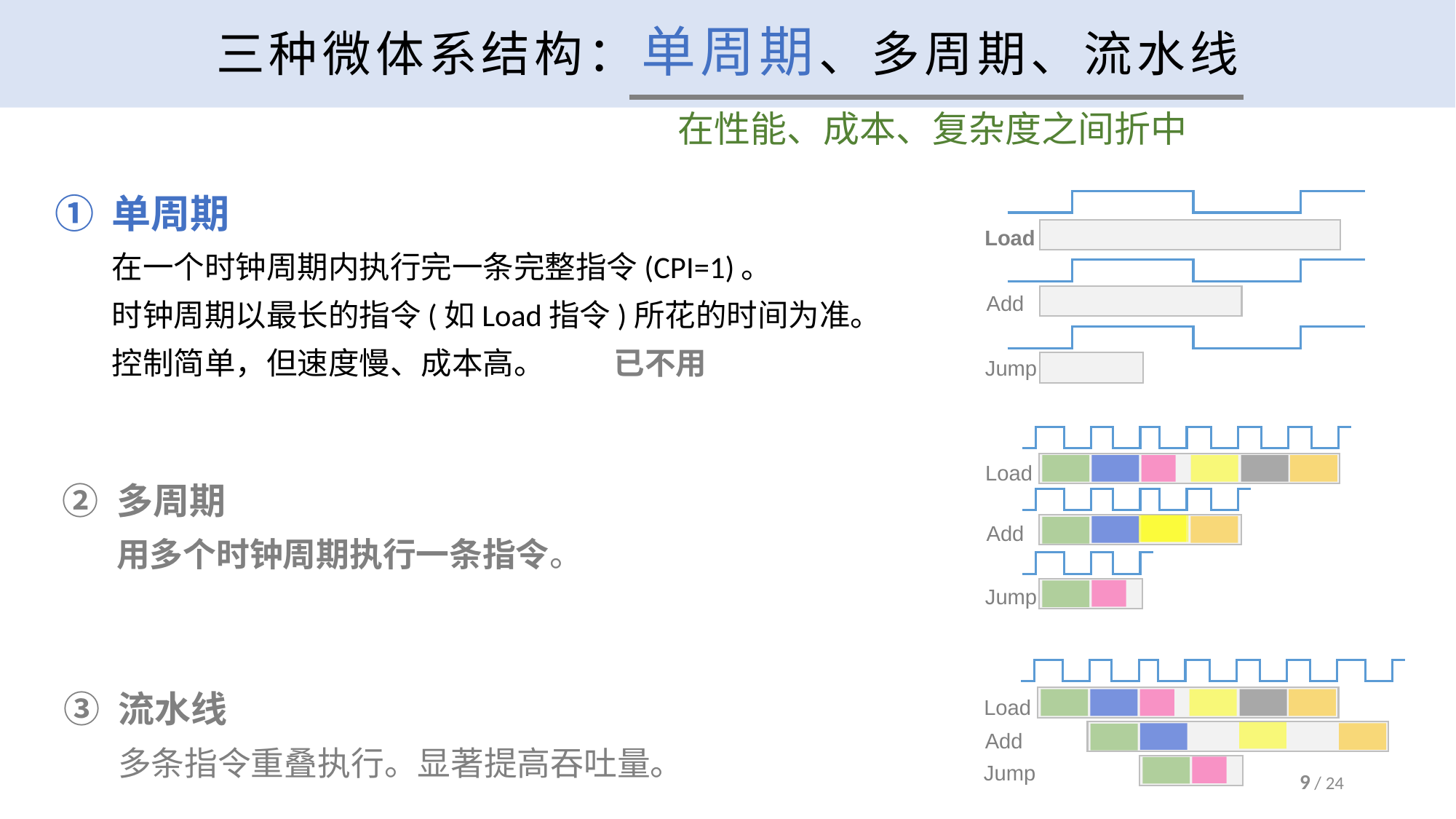

# 三种微体系结构：单周期、多周期、流水线
在性能、成本、复杂度之间折中
单周期
在一个时钟周期内执行完一条完整指令(CPI=1)。
时钟周期以最长的指令(如Load指令)所花的时间为准。
控制简单，但速度慢、成本高。          已不用
Load

Add

Jump

Load

Add

Jump

多周期
用多个时钟周期执行一条指令。

Load

Add

Jump

流水线
多条指令重叠执行。显著提高吞吐量。
9 / 24